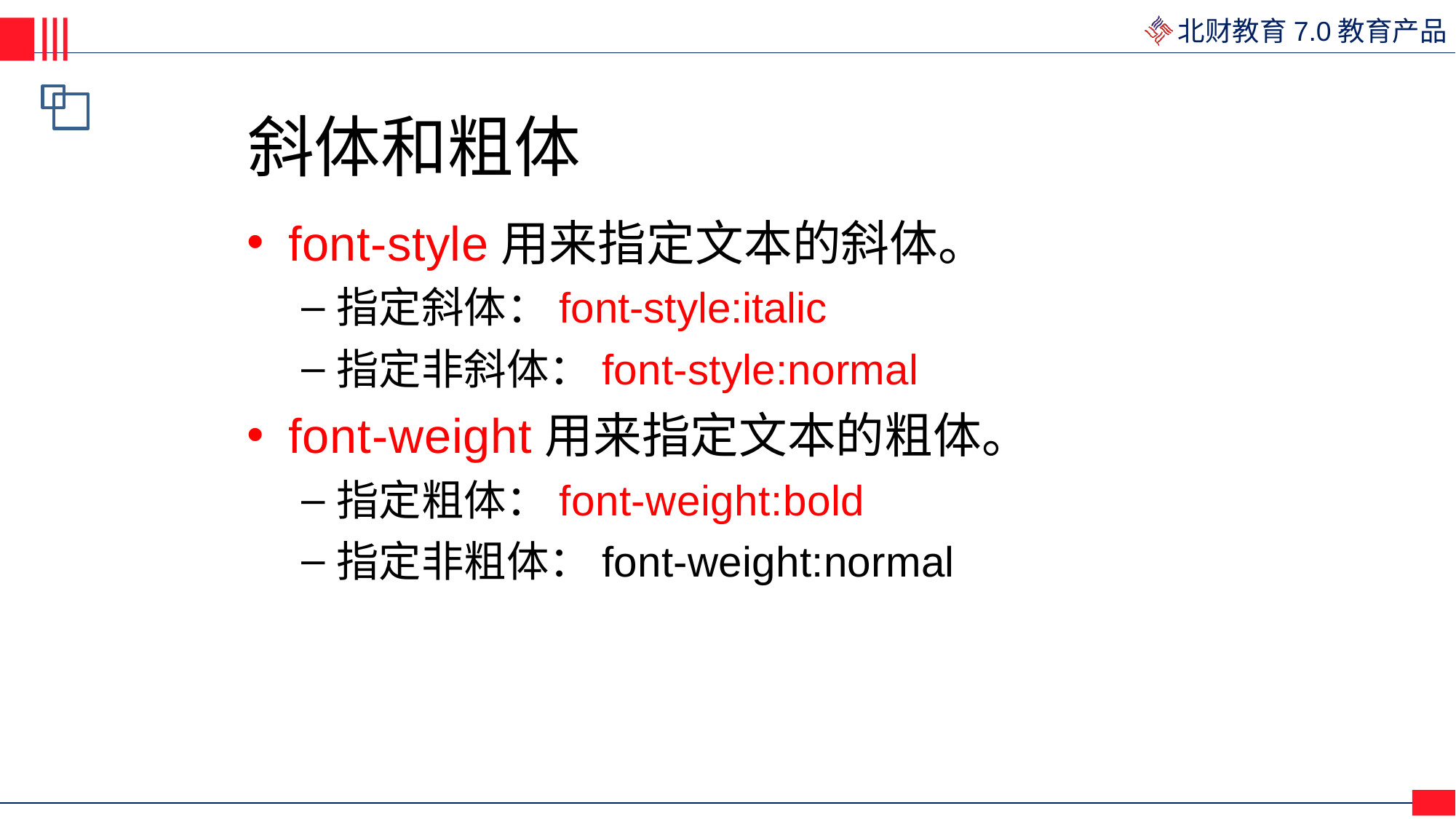

# 斜体和粗体
font-style用来指定文本的斜体。
指定斜体：font-style:italic
指定非斜体：font-style:normal
font-weight用来指定文本的粗体。
指定粗体：font-weight:bold
指定非粗体：font-weight:normal